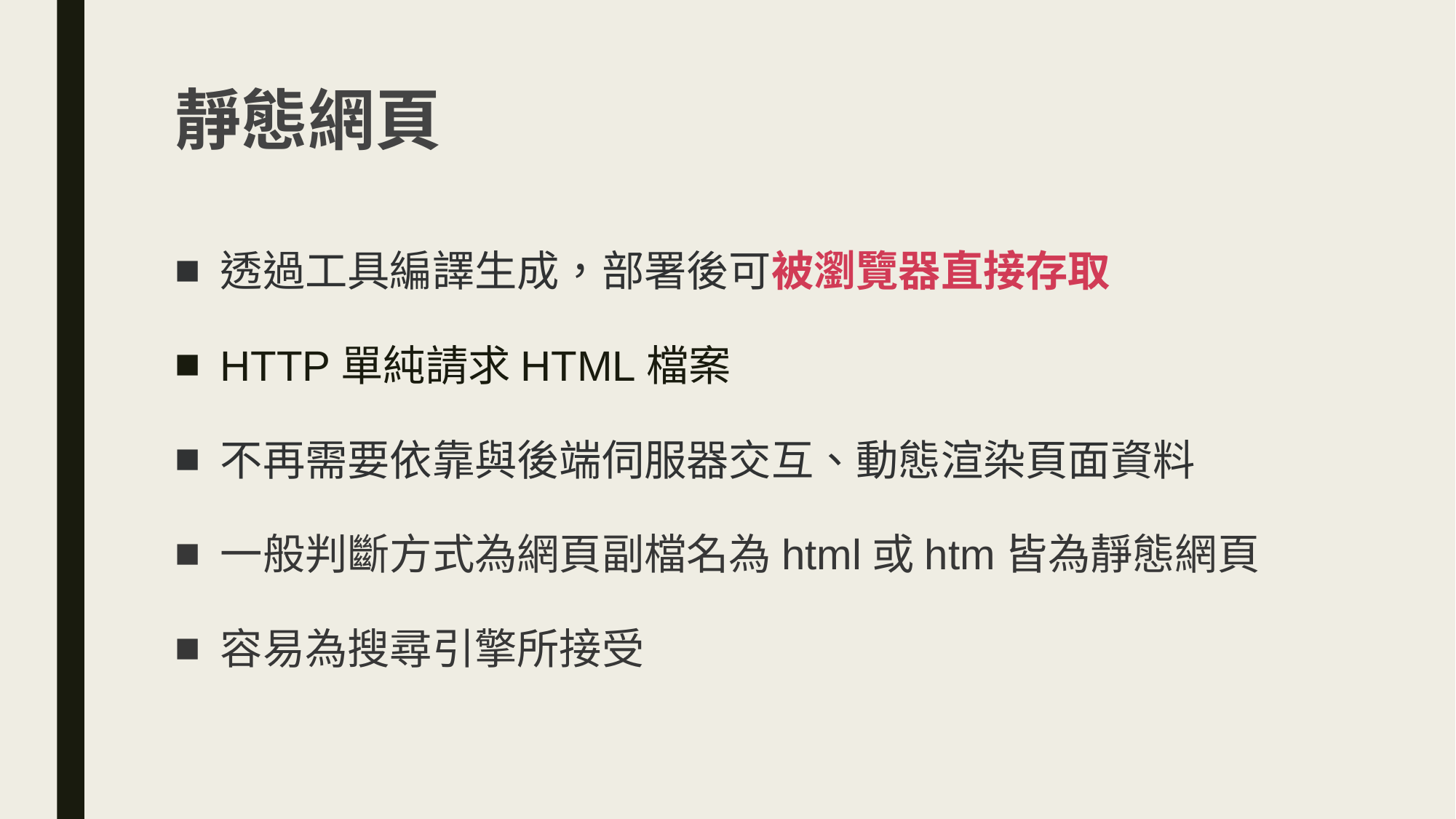

# 靜態網頁
透過工具編譯生成，部署後可被瀏覽器直接存取
HTTP單純請求HTML檔案
不再需要依靠與後端伺服器交互、動態渲染頁面資料
一般判斷方式為網頁副檔名為html或htm皆為靜態網頁
容易為搜尋引擎所接受